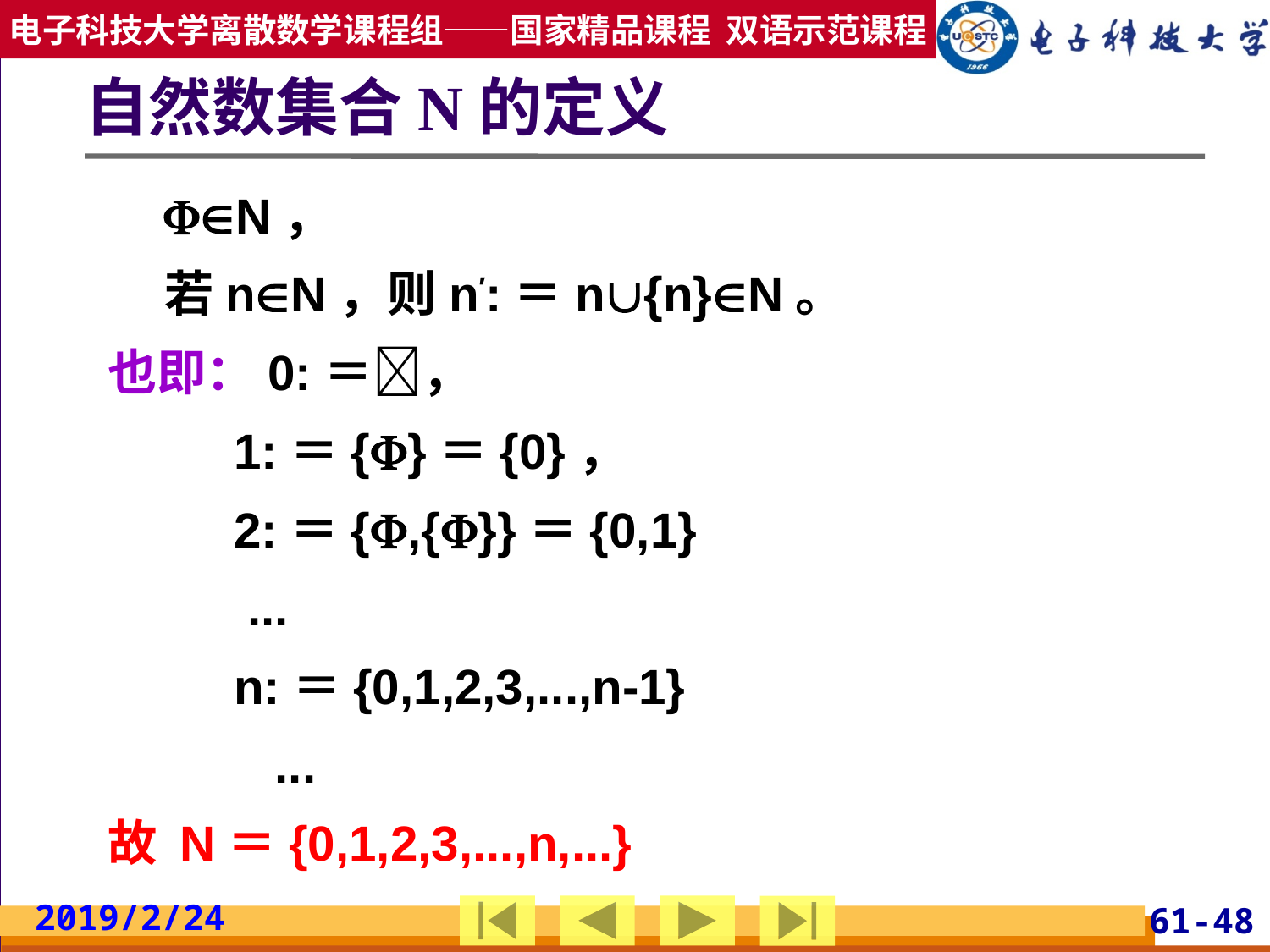

# 自然数集合N的定义
    Φ∈N，
    若n∈N，则n′:＝n∪{n}∈N。
也即：0:＝Φ，
	   1:＝{Φ}＝{0}，
	   2:＝{Φ,{Φ}}＝{0,1}
	    ...
	   n:＝{0,1,2,3,...,n-1}
	      ...
故 N＝{0,1,2,3,...,n,...}
2019/2/24